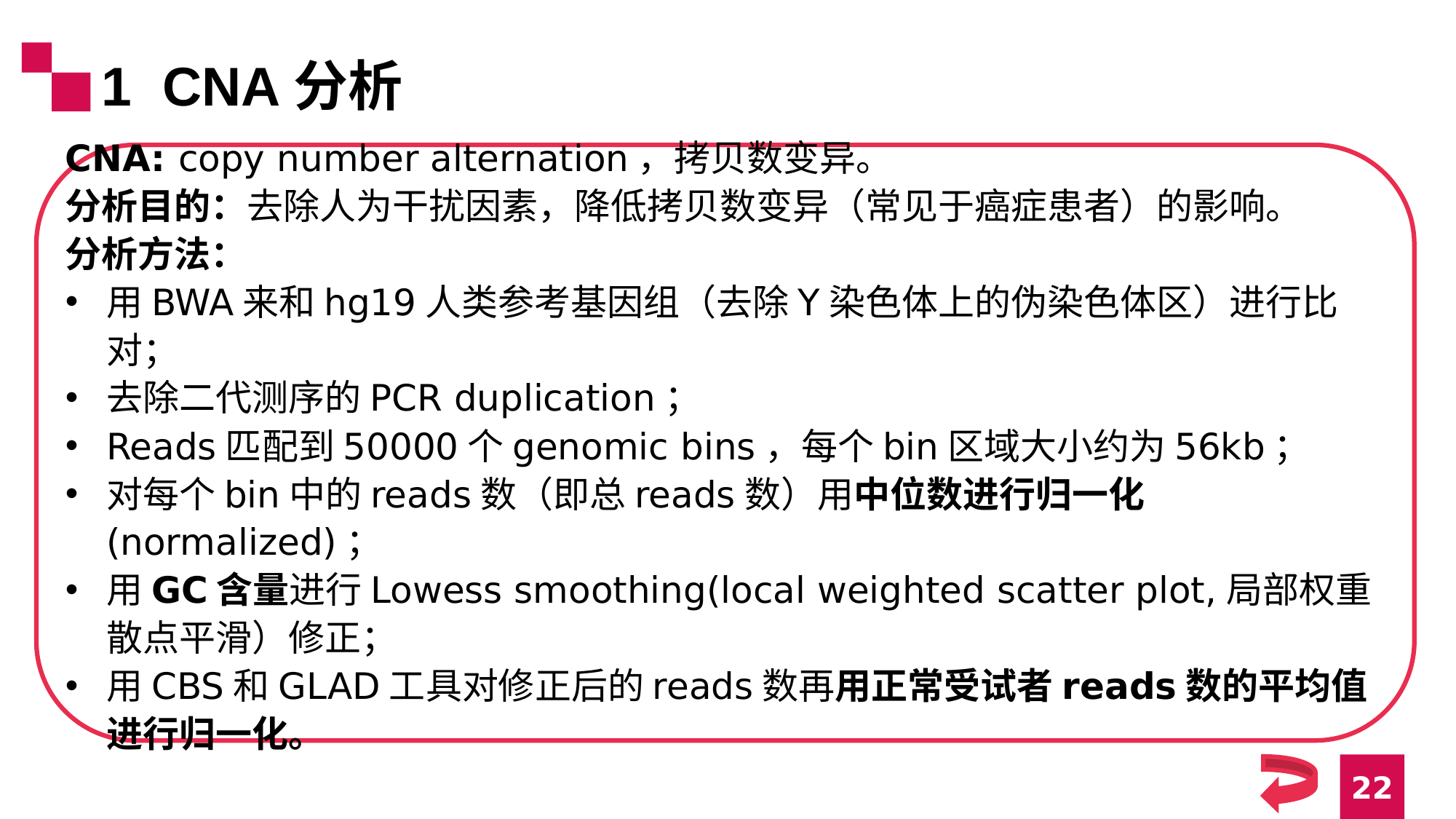

1  CNA分析
CNA: copy number alternation，拷贝数变异。
分析目的：去除人为干扰因素，降低拷贝数变异（常见于癌症患者）的影响。
分析方法：
用BWA来和hg19人类参考基因组（去除Y染色体上的伪染色体区）进行比对；
去除二代测序的PCR duplication；
Reads匹配到50000个genomic bins，每个bin区域大小约为56kb；
对每个bin中的reads数（即总reads数）用中位数进行归一化(normalized)；
用GC含量进行Lowess smoothing(local weighted scatter plot,局部权重散点平滑）修正；
用CBS和GLAD工具对修正后的reads数再用正常受试者reads数的平均值进行归一化。

22